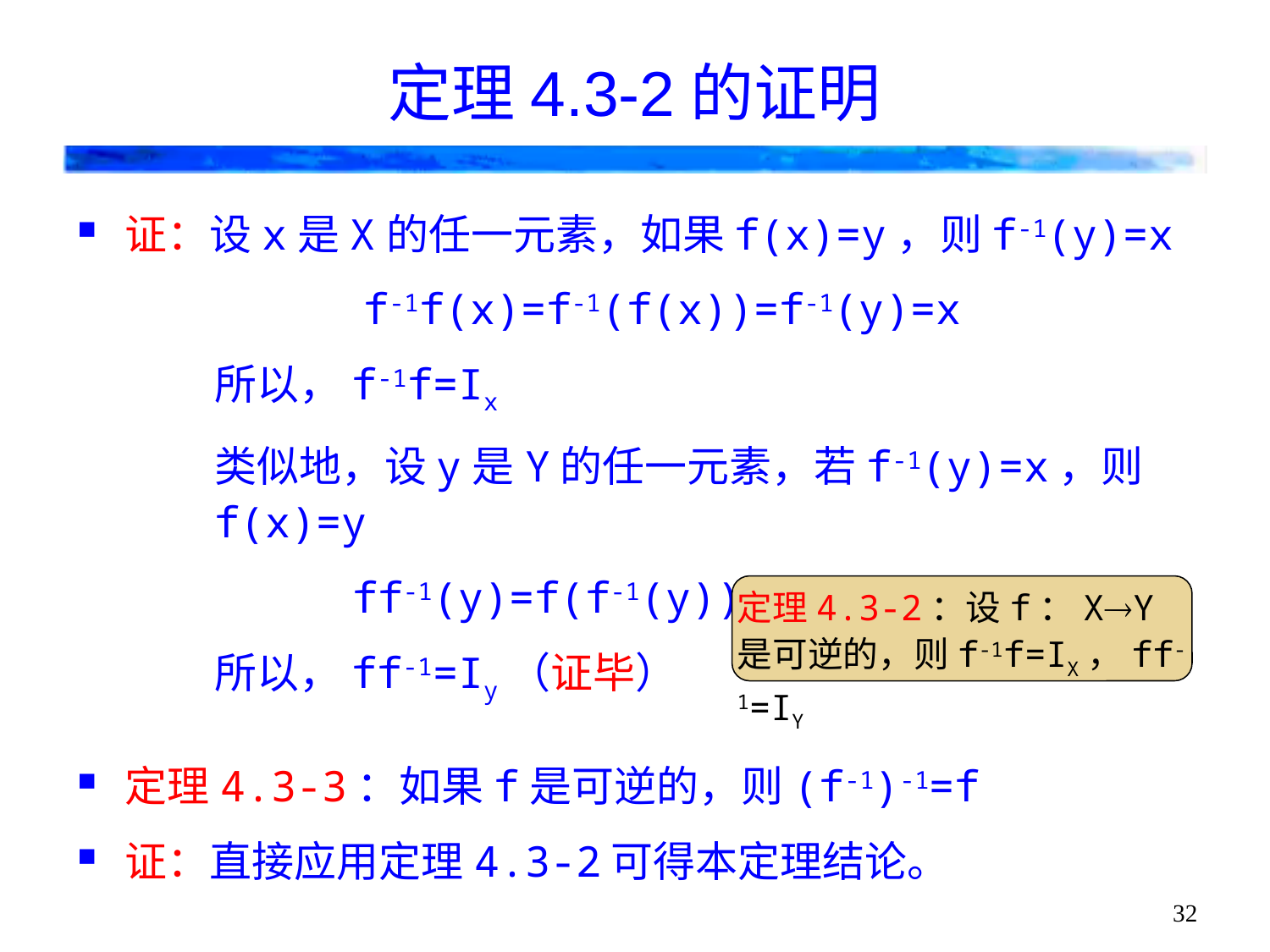

# 定理4.3-2的证明
证：设x是X的任一元素，如果f(x)=y，则f-1(y)=x
f-1f(x)=f-1(f(x))=f-1(y)=x
所以，f-1f=Ix
类似地，设y是Y的任一元素，若f-1(y)=x，则f(x)=y
ff-1(y)=f(f-1(y))=f(x)=y
所以，ff-1=Iy（证毕）
定理4.3-3：如果f是可逆的，则(f-1)-1=f
证：直接应用定理4.3-2可得本定理结论。

定理4.3-2：设f：X→Y是可逆的，则f-1f=IX，ff-1=IY
32